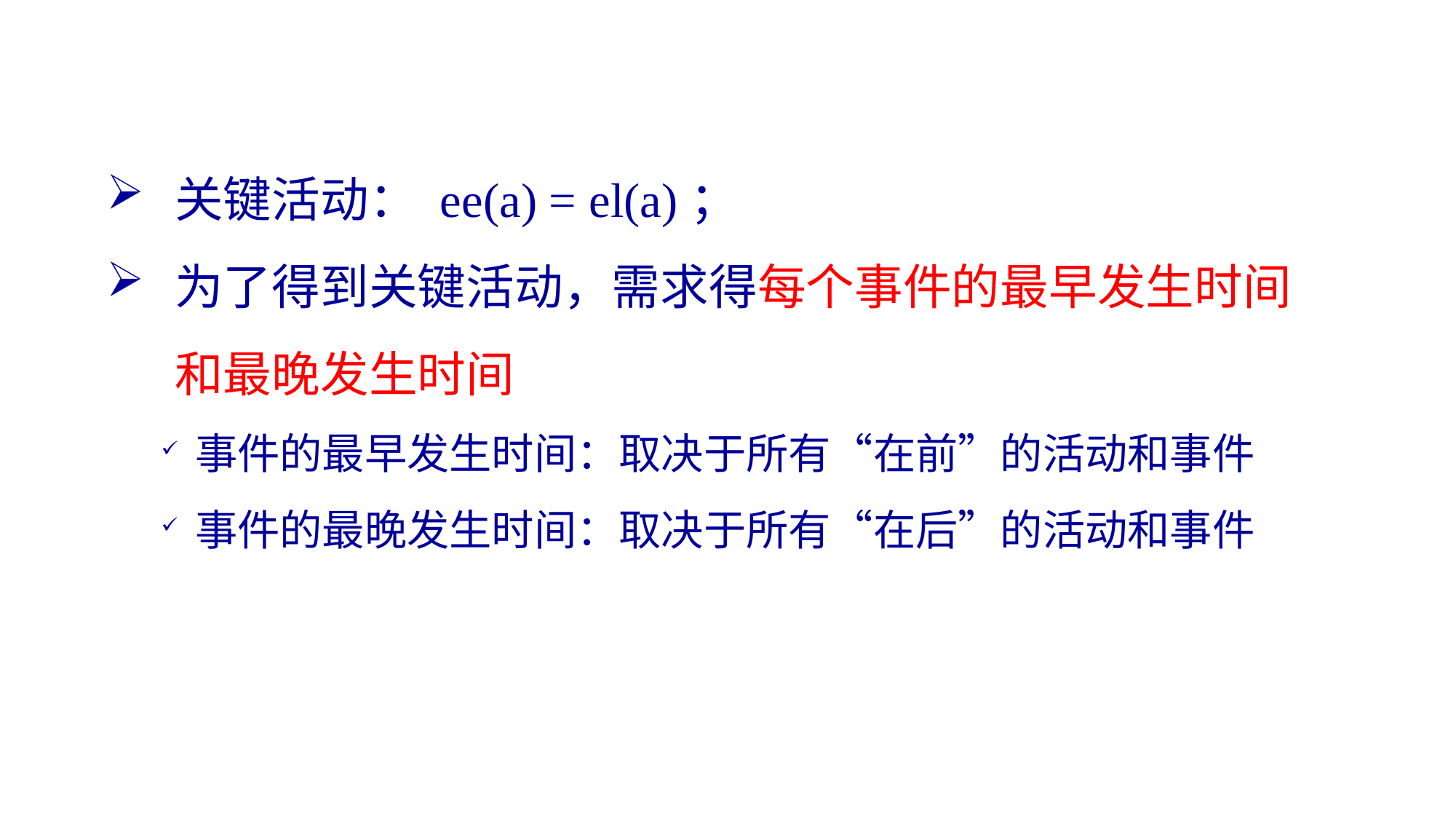

关键活动： ee(a) = el(a)；
为了得到关键活动，需求得每个事件的最早发生时间和最晚发生时间
事件的最早发生时间：取决于所有“在前”的活动和事件
事件的最晚发生时间：取决于所有“在后”的活动和事件